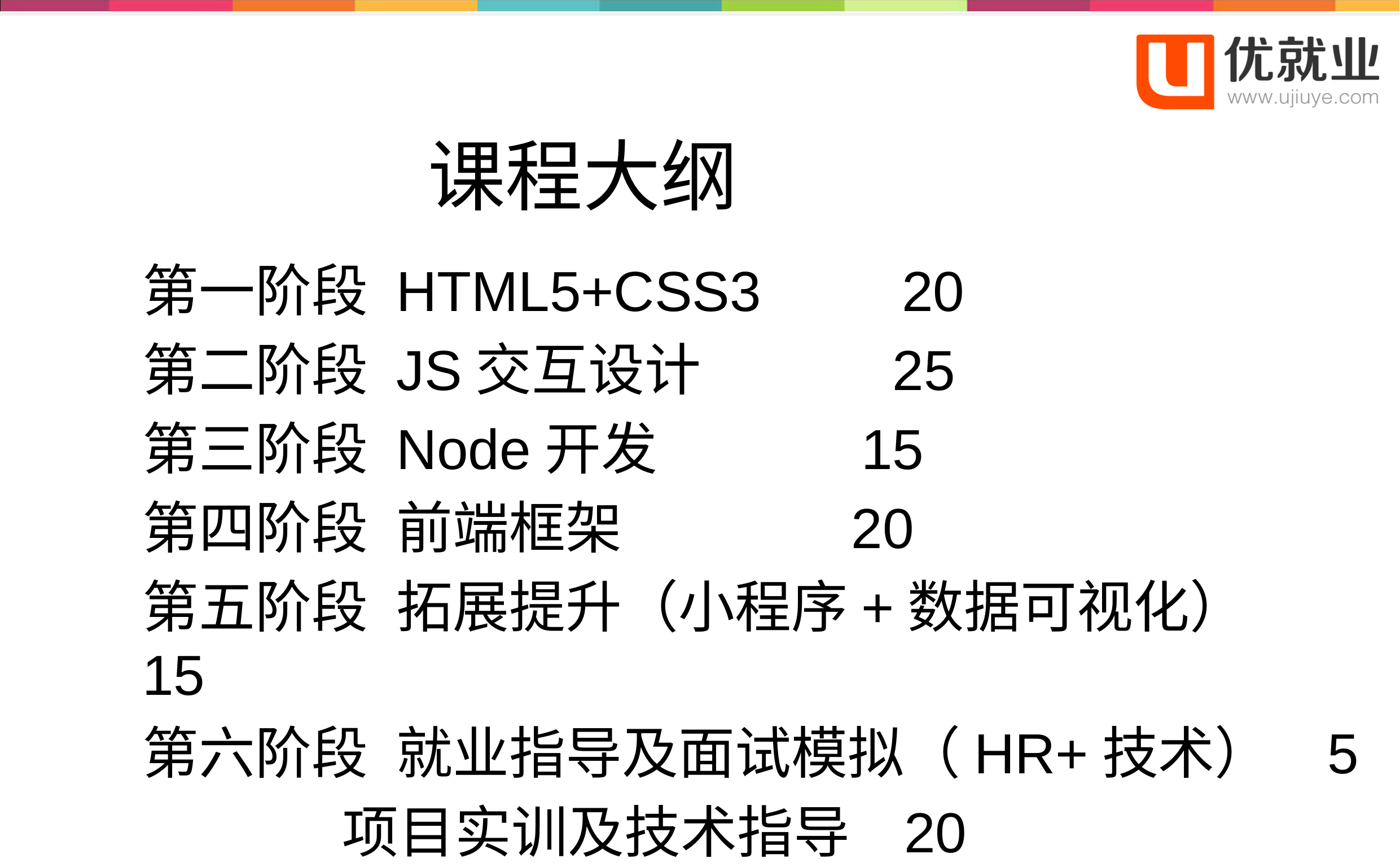

# 课程大纲
第一阶段	HTML5+CSS3         20
第二阶段	JS交互设计              25
第三阶段	Node开发               15
第四阶段	前端框架                 20
第五阶段	拓展提升（小程序+数据可视化）	15
第六阶段	就业指导及面试模拟（HR+技术）	5
	        项目实训及技术指导  	20